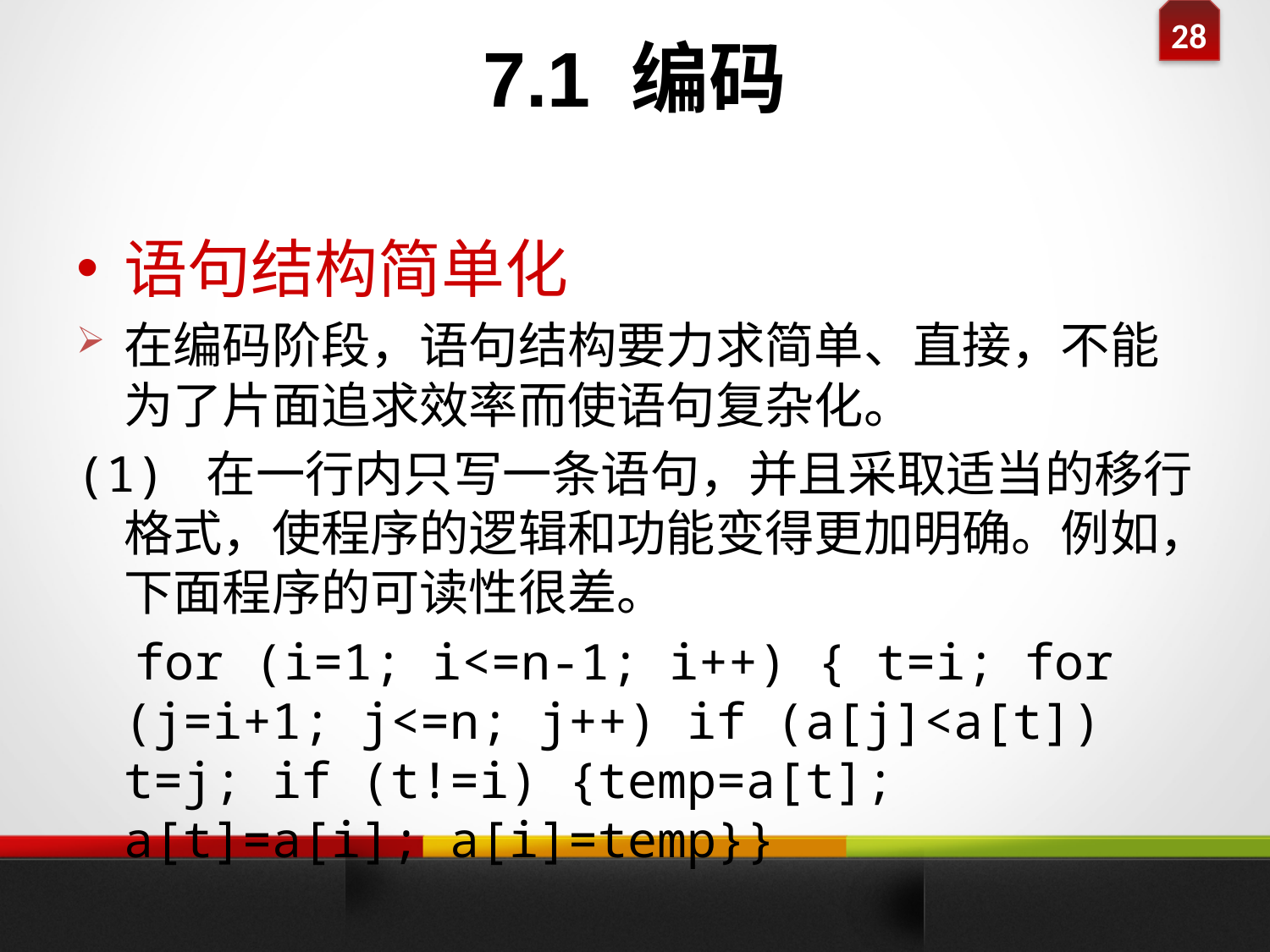

7.1 编码
#
语句结构简单化
在编码阶段，语句结构要力求简单、直接，不能为了片面追求效率而使语句复杂化。
(1) 在一行内只写一条语句，并且采取适当的移行格式，使程序的逻辑和功能变得更加明确。例如，下面程序的可读性很差。
  for (i=1; i<=n-1; i++) { t=i; for (j=i+1; j<=n; j++) if (a[j]<a[t]) t=j; if (t!=i) {temp=a[t]; a[t]=a[i]; a[i]=temp}}